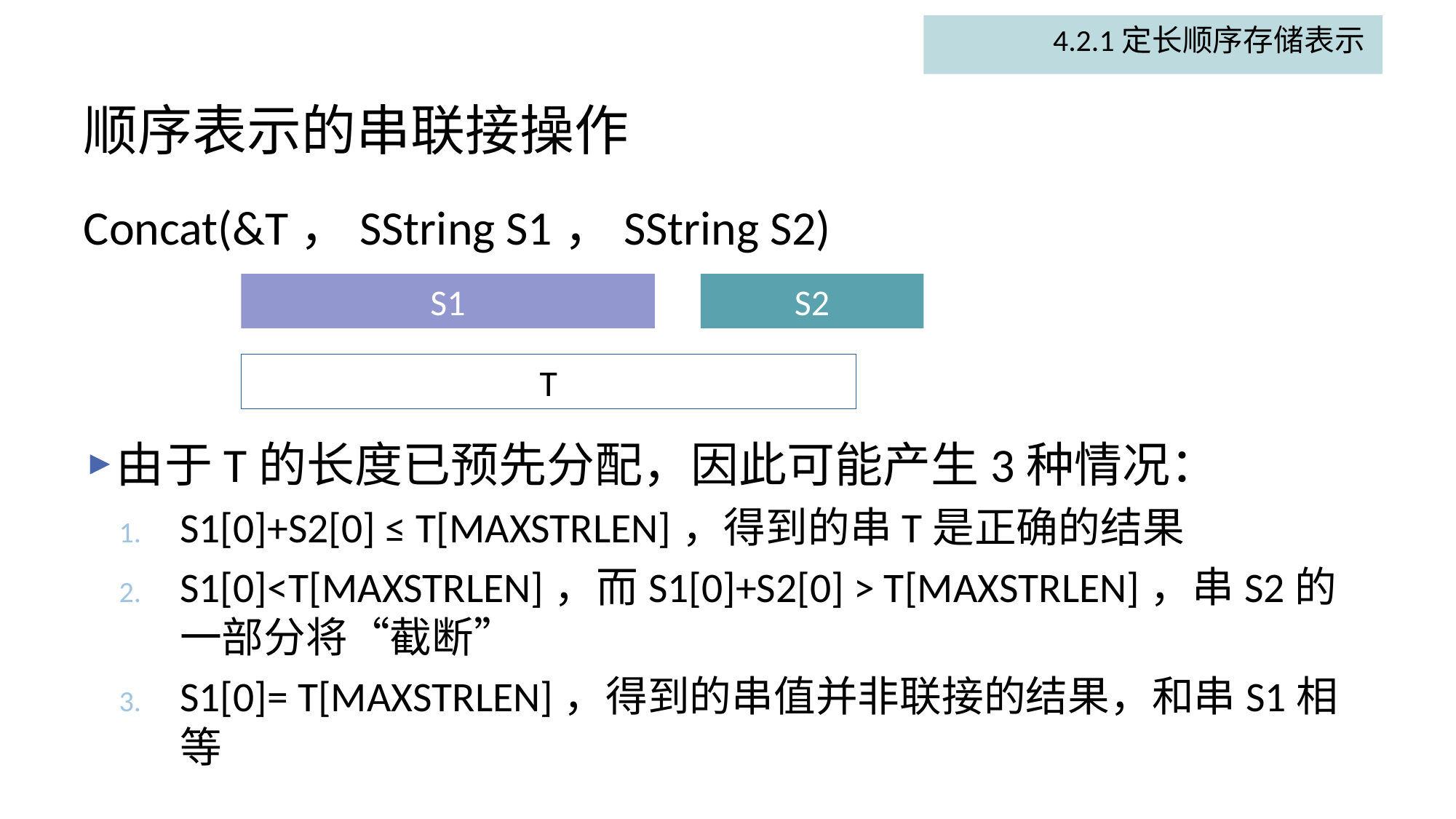

4.2.1定长顺序存储表示

# 顺序表示的串联接操作
Concat(&T，SString S1，SString S2)
由于T的长度已预先分配，因此可能产生3种情况：
S1[0]+S2[0] ≤ T[MAXSTRLEN]，得到的串T是正确的结果
S1[0]<T[MAXSTRLEN]，而S1[0]+S2[0] > T[MAXSTRLEN]，串S2的一部分将“截断”
S1[0]= T[MAXSTRLEN]，得到的串值并非联接的结果，和串S1相等

S1
S2
T